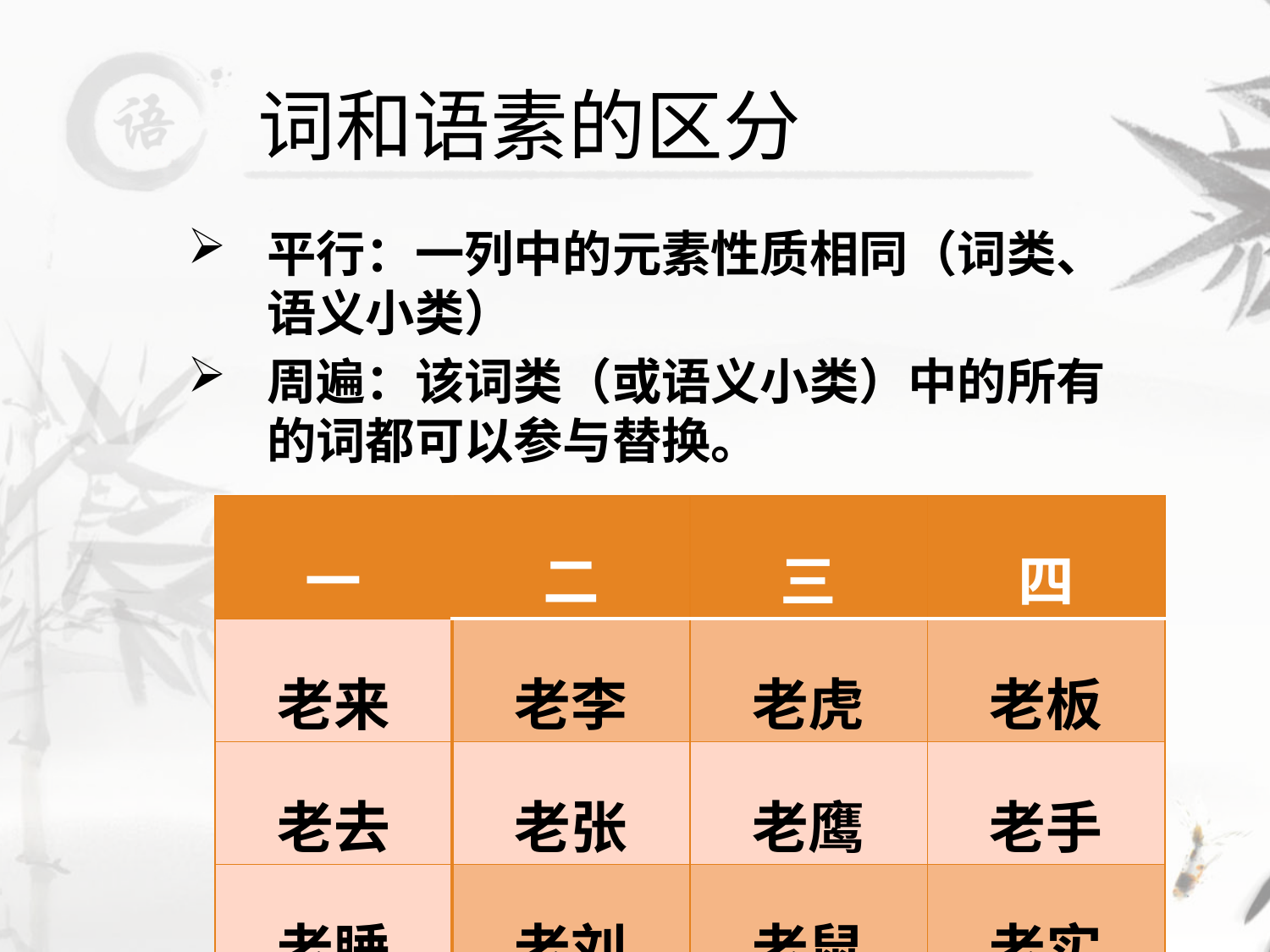

# 词和语素的区分
平行：一列中的元素性质相同（词类、语义小类）
周遍：该词类（或语义小类）中的所有的词都可以参与替换。

| 一 | 二 | 三 | 四 |
| --- | --- | --- | --- |
| 老来 | 老李 | 老虎 | 老板 |
| 老去 | 老张 | 老鹰 | 老手 |
| 老睡 | 老刘 | 老鼠 | 老实 |